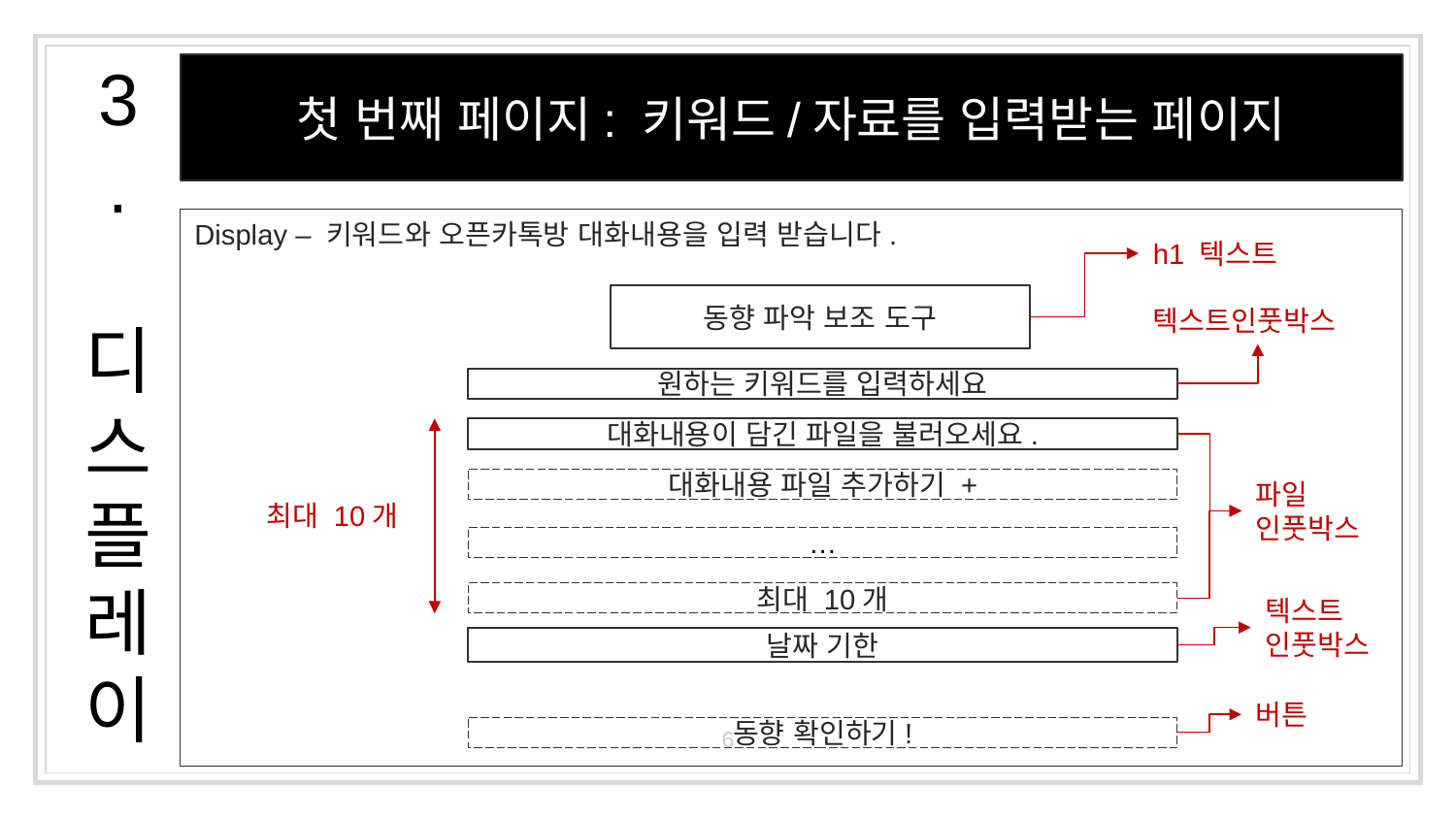

# 3 .
디스플레이
첫 번째 페이지: 키워드/자료를 입력받는 페이지
Display – 키워드와 오픈카톡방 대화내용을 입력 받습니다.
h1 텍스트
동향 파악 보조 도구
텍스트인풋박스
원하는 키워드를 입력하세요
대화내용이 담긴 파일을 불러오세요.
대화내용 파일 추가하기 +
파일
인풋박스
최대 10개
…
최대 10개
텍스트
인풋박스
날짜 기한
버튼
6
동향 확인하기!